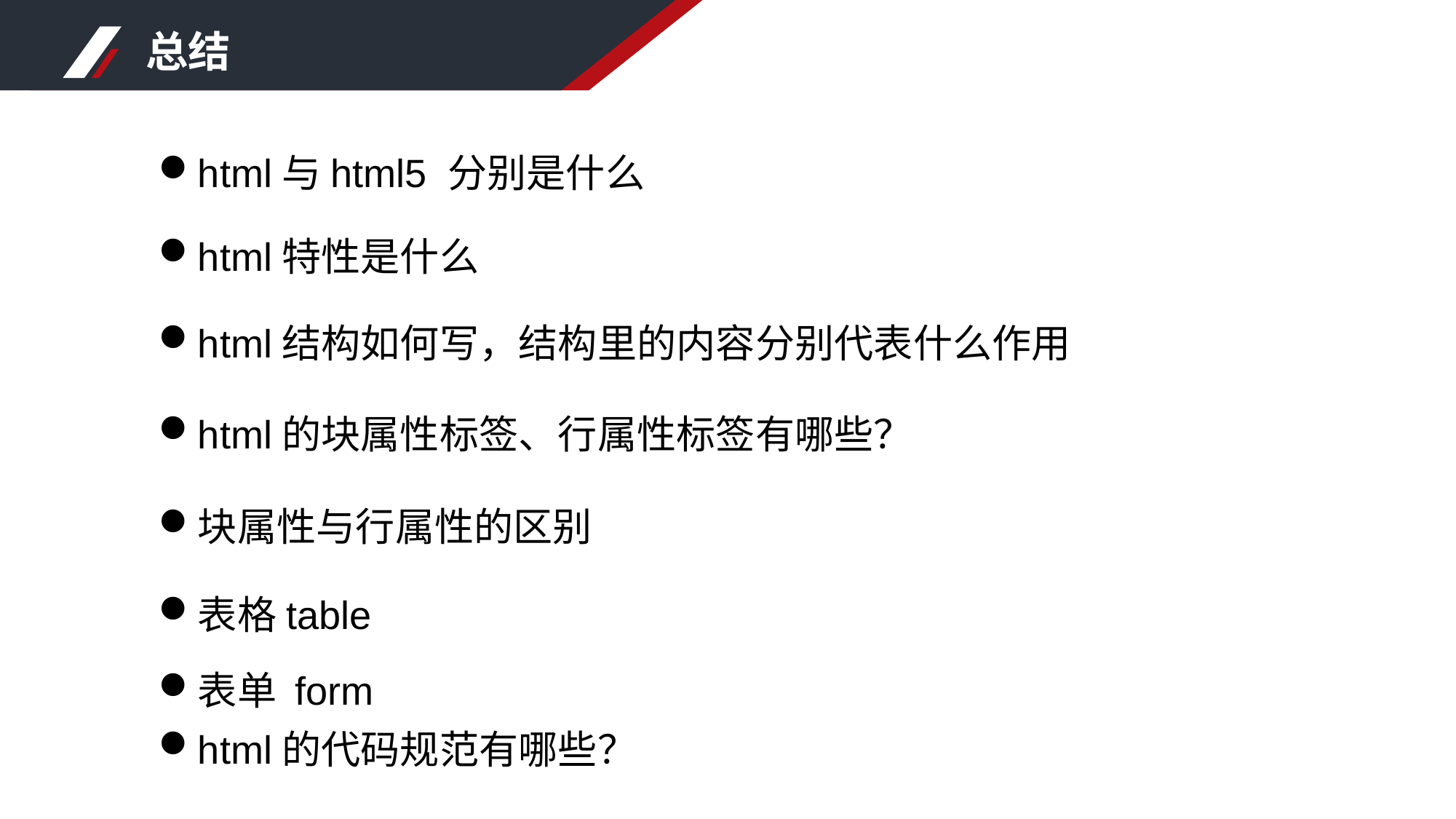

总结
html与html5 分别是什么
html特性是什么
html结构如何写，结构里的内容分别代表什么作用
html的块属性标签、行属性标签有哪些？
块属性与行属性的区别
表格table
表单 form
html的代码规范有哪些？